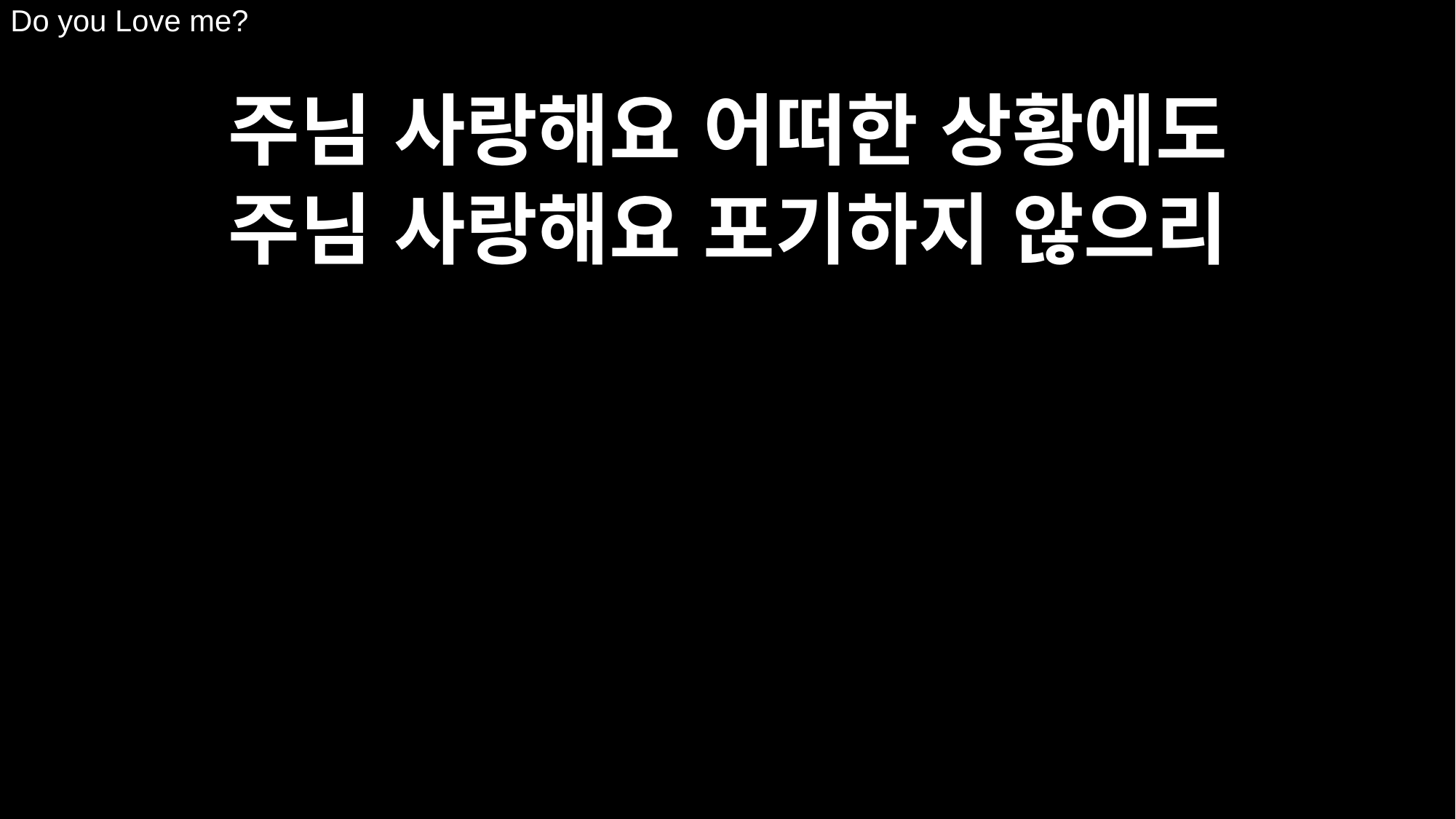

주님 사랑해요 어떠한 상황에도
주님 사랑해요 포기하지 않으리

# Do you Love me?